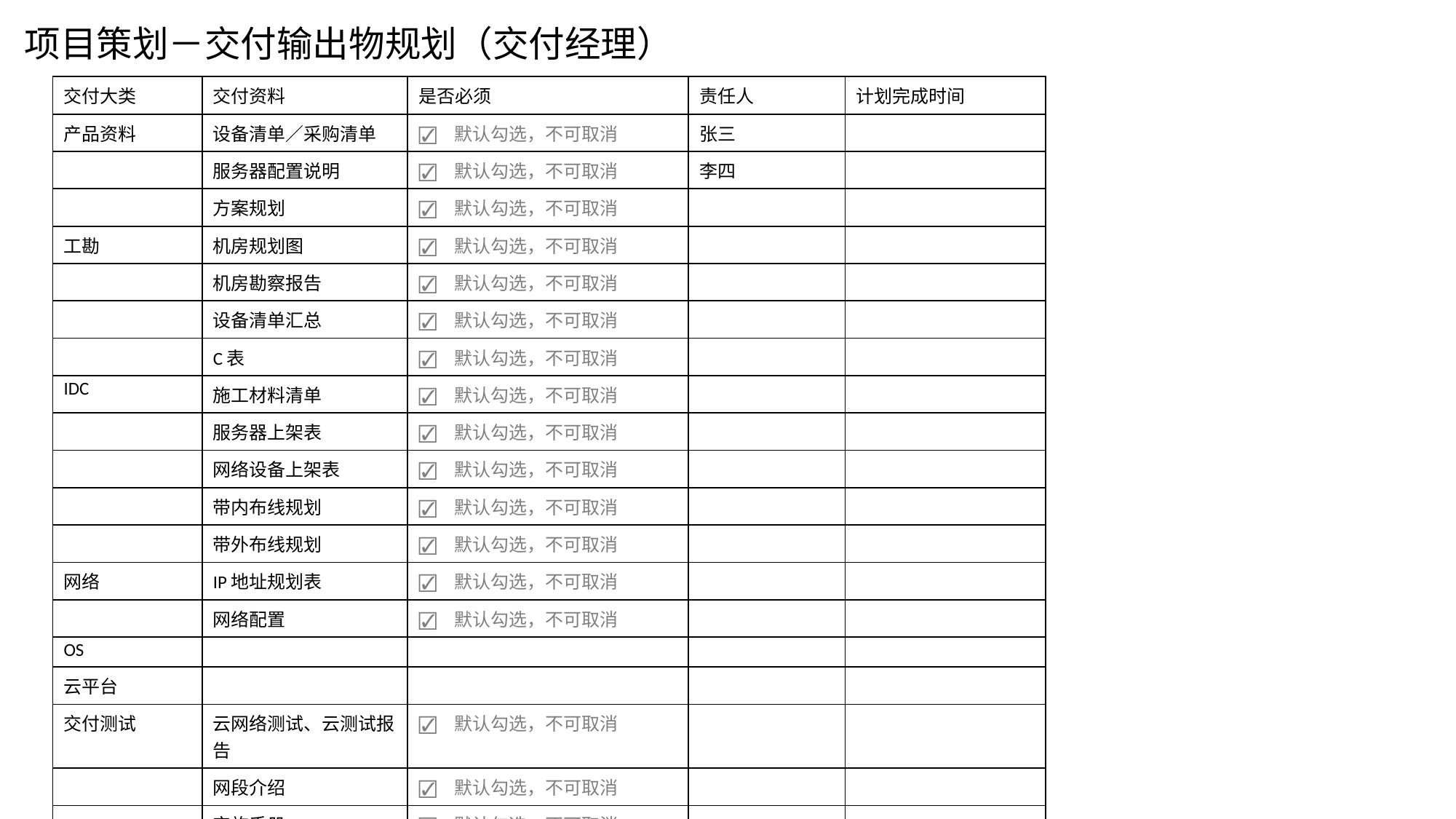

项目策划－交付输出物规划（交付经理）
| 交付大类 | 交付资料 | 是否必须 | 责任人 | 计划完成时间 |
| --- | --- | --- | --- | --- |
| 产品资料 | 设备清单／采购清单 | ☑️ 默认勾选，不可取消 | 张三 |  |
|  | 服务器配置说明 | ☑️ 默认勾选，不可取消 | 李四 |  |
|  | 方案规划 | ☑️ 默认勾选，不可取消 |  |  |
| 工勘 | 机房规划图 | ☑️ 默认勾选，不可取消 |  |  |
|  | 机房勘察报告 | ☑️ 默认勾选，不可取消 |  |  |
|  | 设备清单汇总 | ☑️ 默认勾选，不可取消 |  |  |
|  | C表 | ☑️ 默认勾选，不可取消 |  |  |
| IDC | 施工材料清单 | ☑️ 默认勾选，不可取消 |  |  |
|  | 服务器上架表 | ☑️ 默认勾选，不可取消 |  |  |
|  | 网络设备上架表 | ☑️ 默认勾选，不可取消 |  |  |
|  | 带内布线规划 | ☑️ 默认勾选，不可取消 |  |  |
|  | 带外布线规划 | ☑️ 默认勾选，不可取消 |  |  |
| 网络 | IP地址规划表 | ☑️ 默认勾选，不可取消 |  |  |
|  | 网络配置 | ☑️ 默认勾选，不可取消 |  |  |
| OS |  |  |  |  |
| 云平台 |  |  |  |  |
| 交付测试 | 云网络测试、云测试报告 | ☑️ 默认勾选，不可取消 |  |  |
|  | 网段介绍 | ☑️ 默认勾选，不可取消 |  |  |
|  | 实施手册 | ☑️ 默认勾选，不可取消 |  |  |
|  |  |  |  |  |